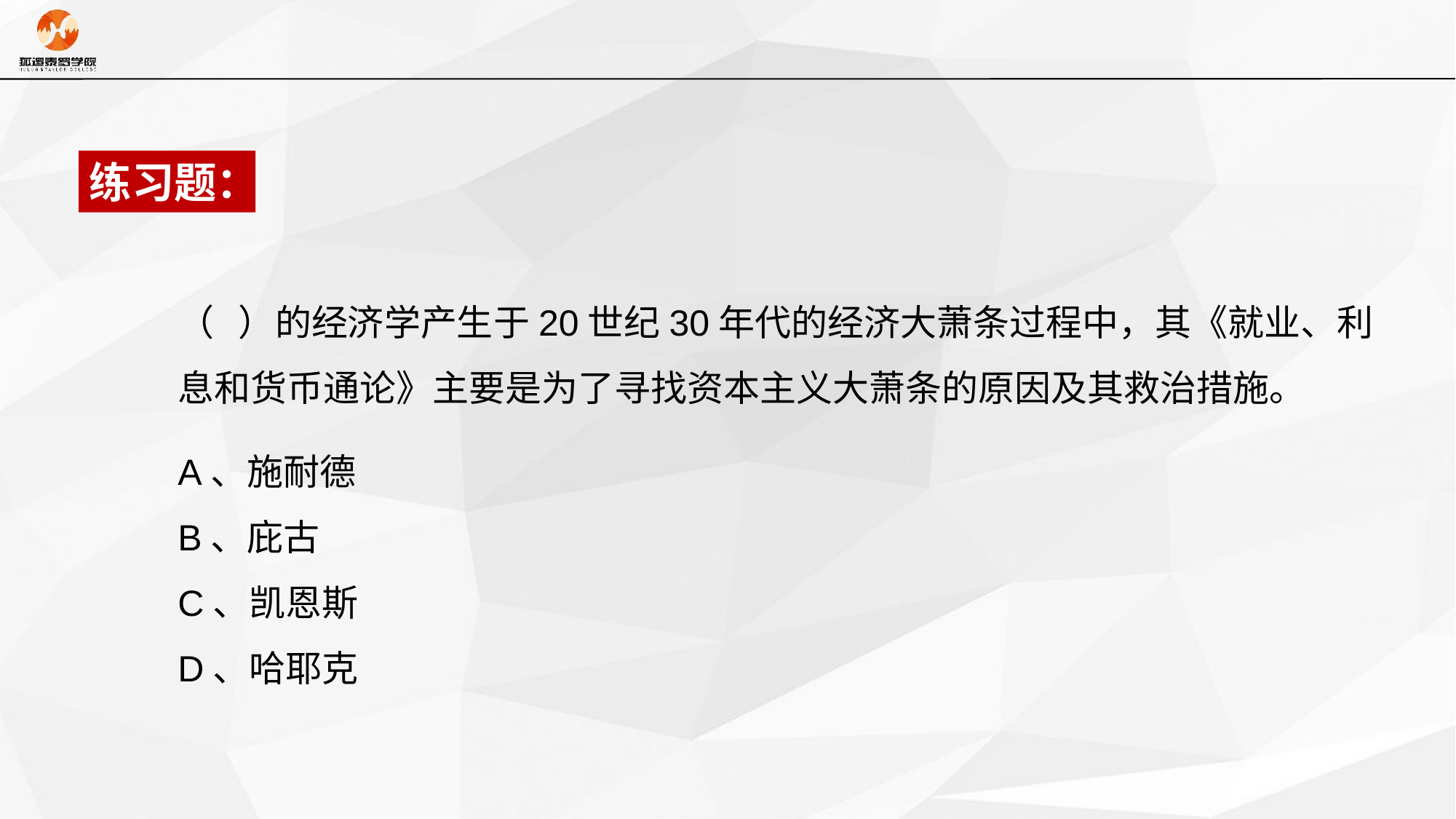

练习题：
（   ）的经济学产生于20世纪30年代的经济大萧条过程中，其《就业、利息和货币通论》主要是为了寻找资本主义大萧条的原因及其救治措施。
A、施耐德
B、庇古
C、凯恩斯
D、哈耶克